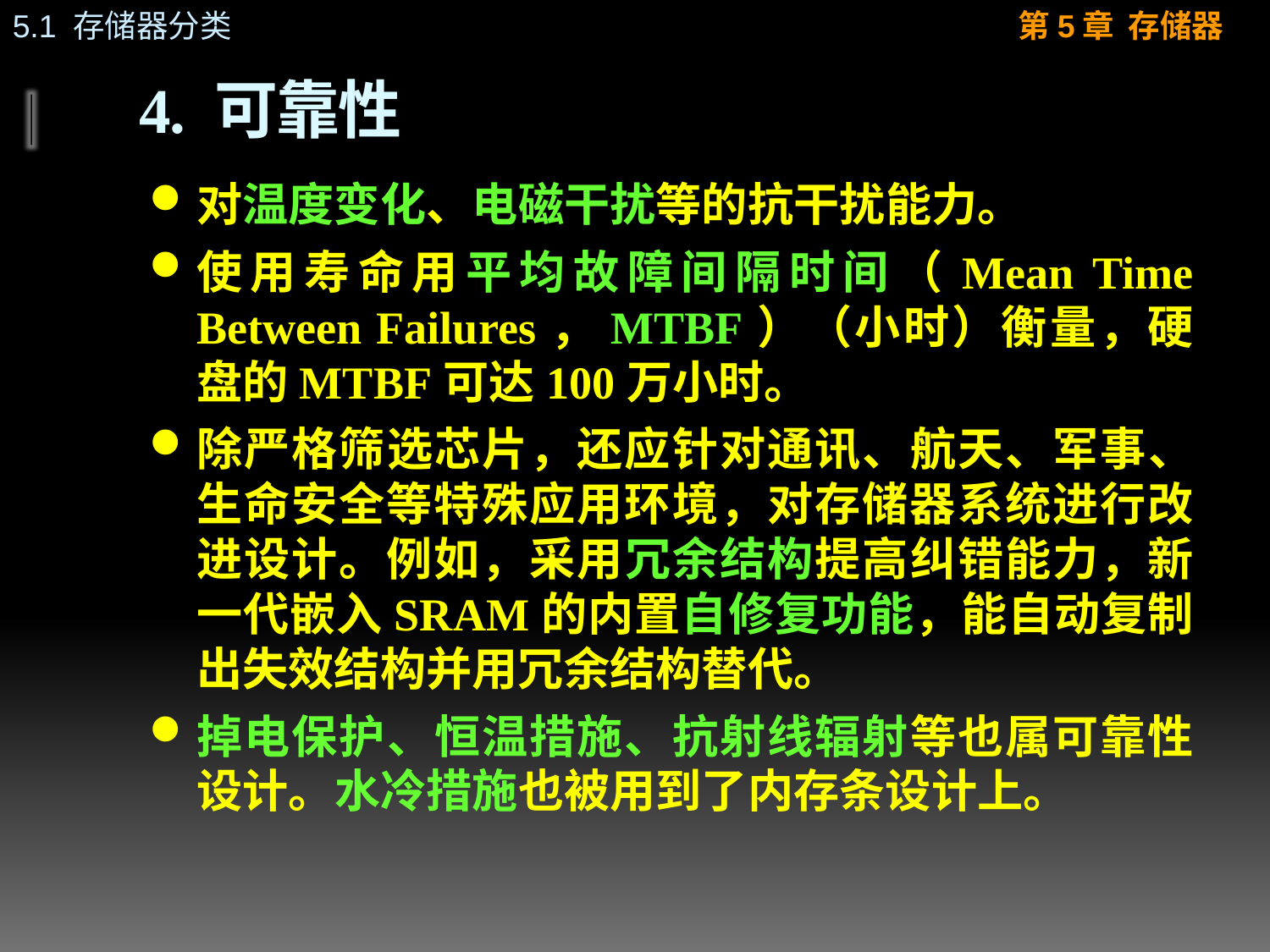

# 4. 可靠性
对温度变化、电磁干扰等的抗干扰能力。
使用寿命用平均故障间隔时间（Mean Time Between Failures，MTBF）（小时）衡量，硬盘的MTBF可达100万小时。
除严格筛选芯片，还应针对通讯、航天、军事、生命安全等特殊应用环境，对存储器系统进行改进设计。例如，采用冗余结构提高纠错能力，新一代嵌入SRAM的内置自修复功能，能自动复制出失效结构并用冗余结构替代。
掉电保护、恒温措施、抗射线辐射等也属可靠性设计。水冷措施也被用到了内存条设计上。